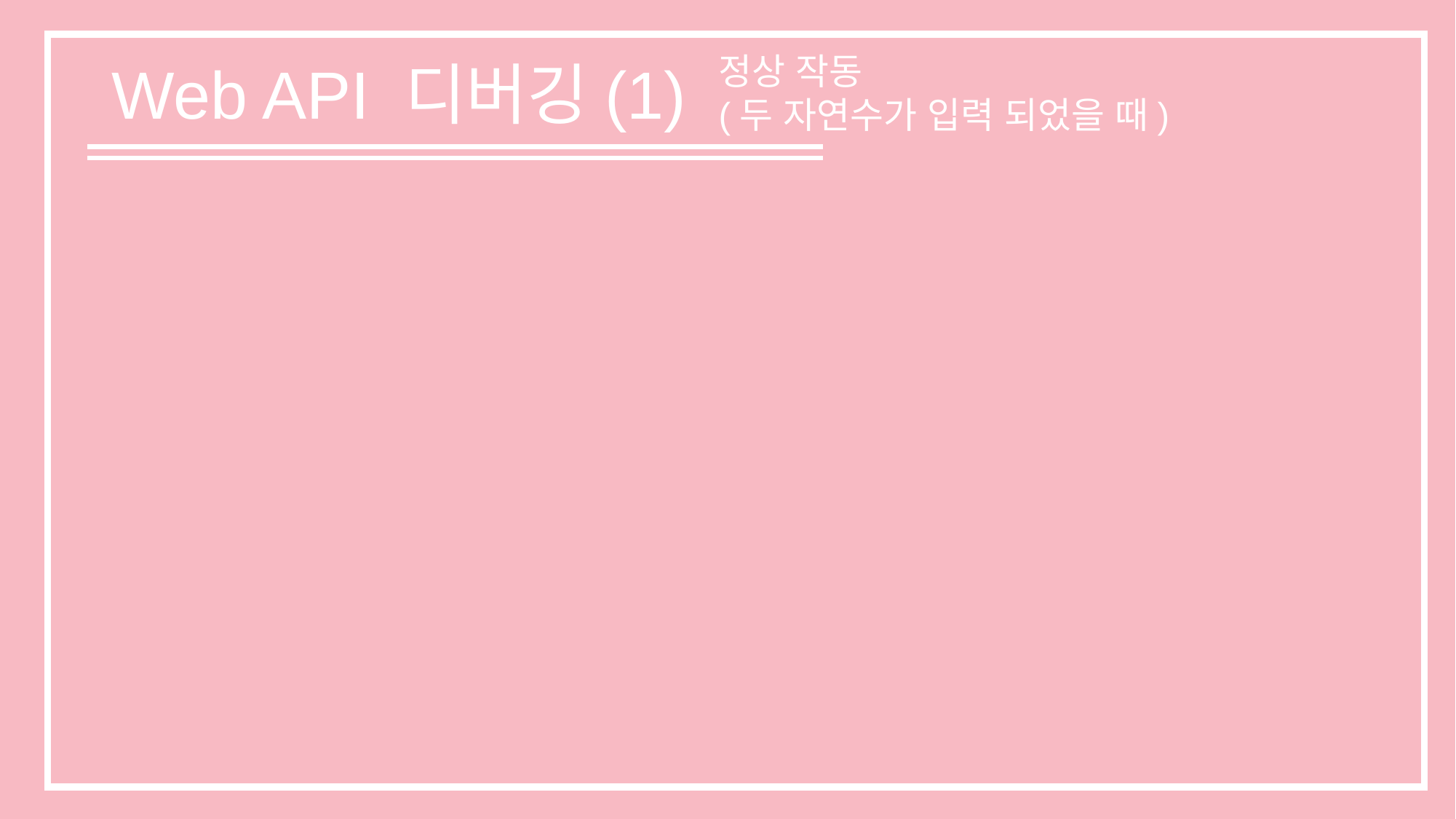

정상 작동
(두 자연수가 입력 되었을 때)
Web API 디버깅(1)